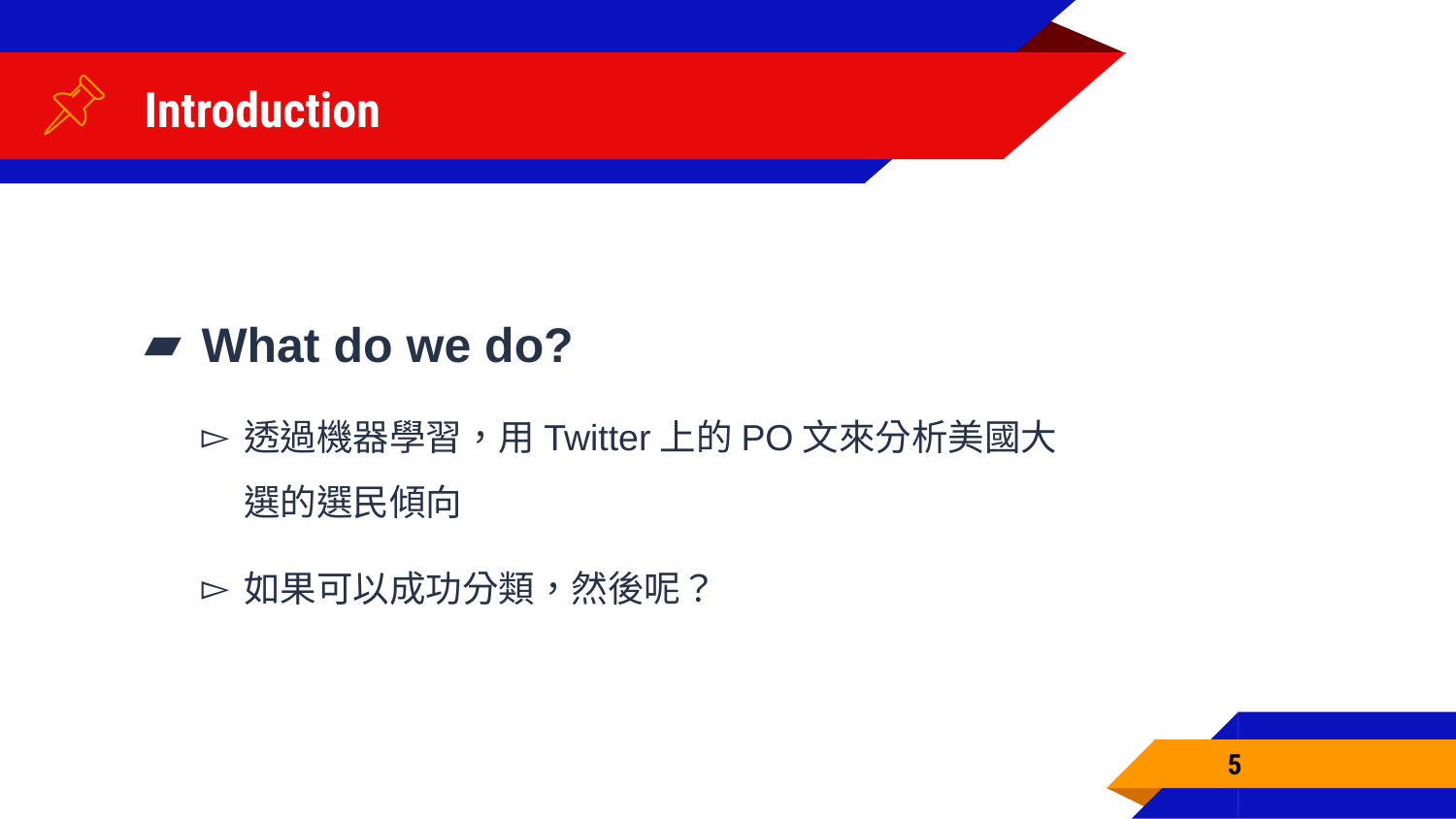

# Introduction

What do we do?
透過機器學習，用Twitter上的PO文來分析美國大選的選民傾向
如果可以成功分類，然後呢？
5